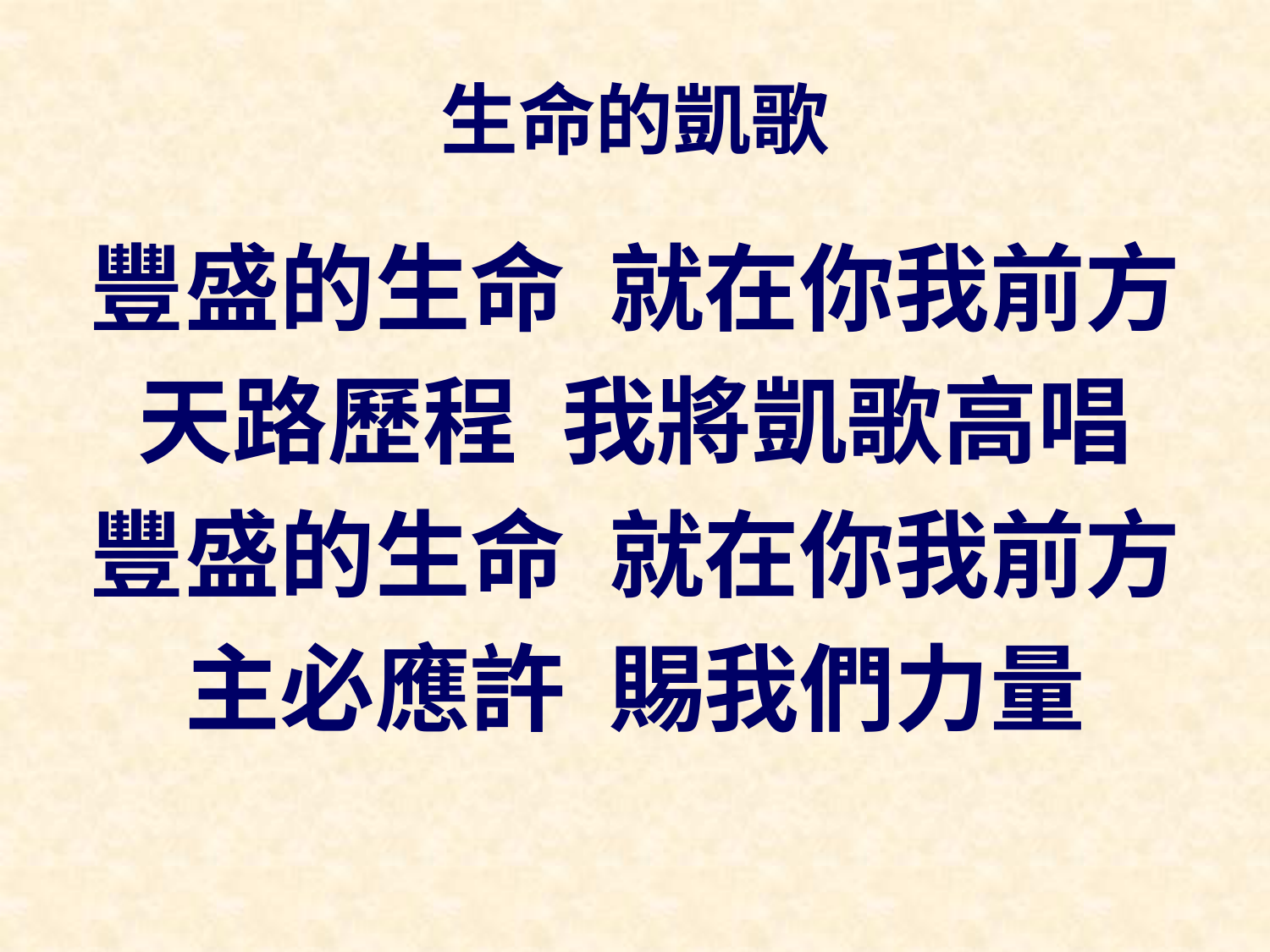

# 生命的凱歌
豐盛的生命  就在你我前方
天路歷程  我將凱歌高唱
豐盛的生命  就在你我前方
主必應許  賜我們力量